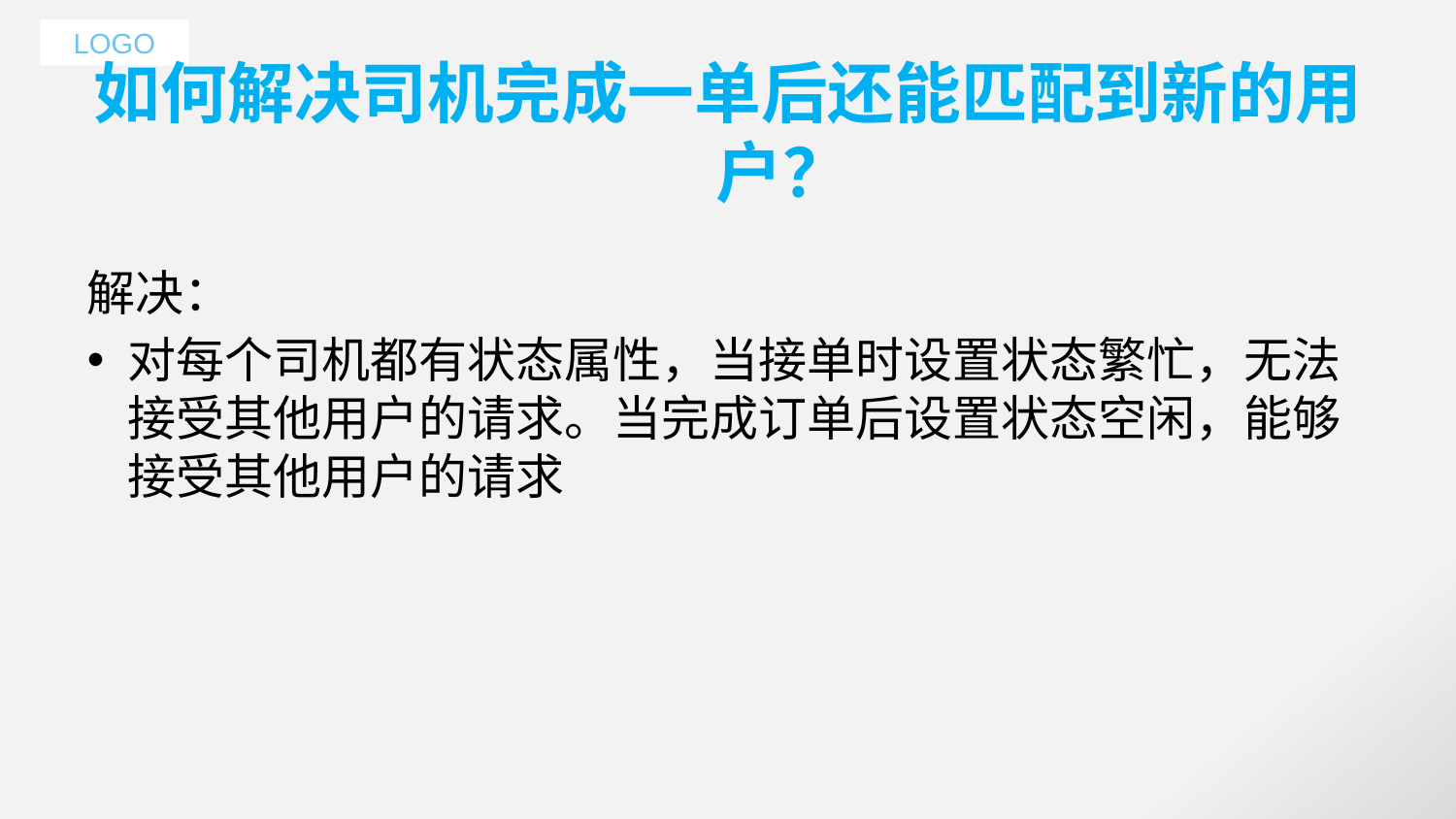

# 如何解决司机完成一单后还能匹配到新的用户？
解决：
对每个司机都有状态属性，当接单时设置状态繁忙，无法接受其他用户的请求。当完成订单后设置状态空闲，能够接受其他用户的请求